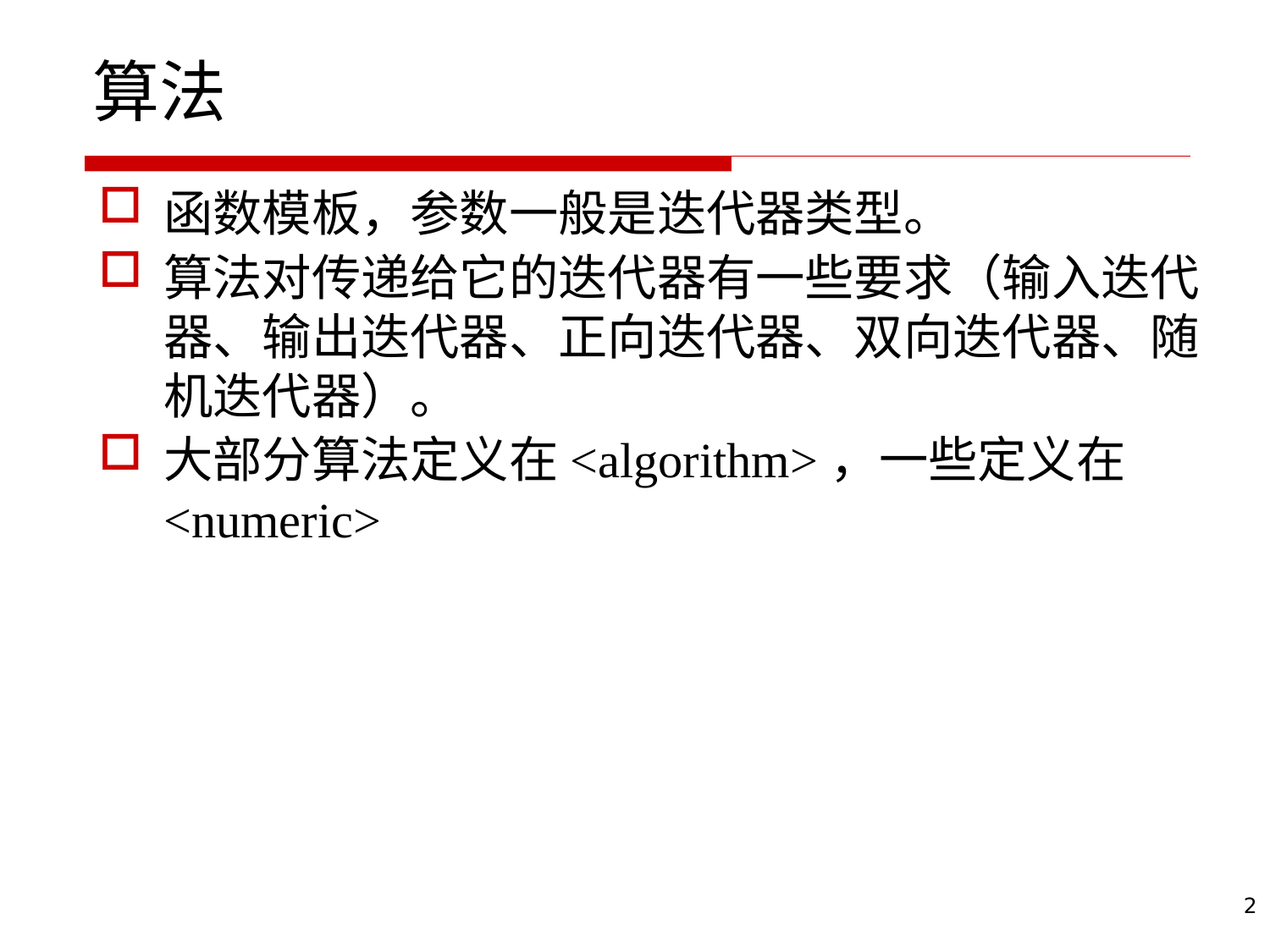

# 算法
函数模板，参数一般是迭代器类型。
算法对传递给它的迭代器有一些要求（输入迭代器、输出迭代器、正向迭代器、双向迭代器、随机迭代器）。
大部分算法定义在<algorithm>，一些定义在<numeric>
2